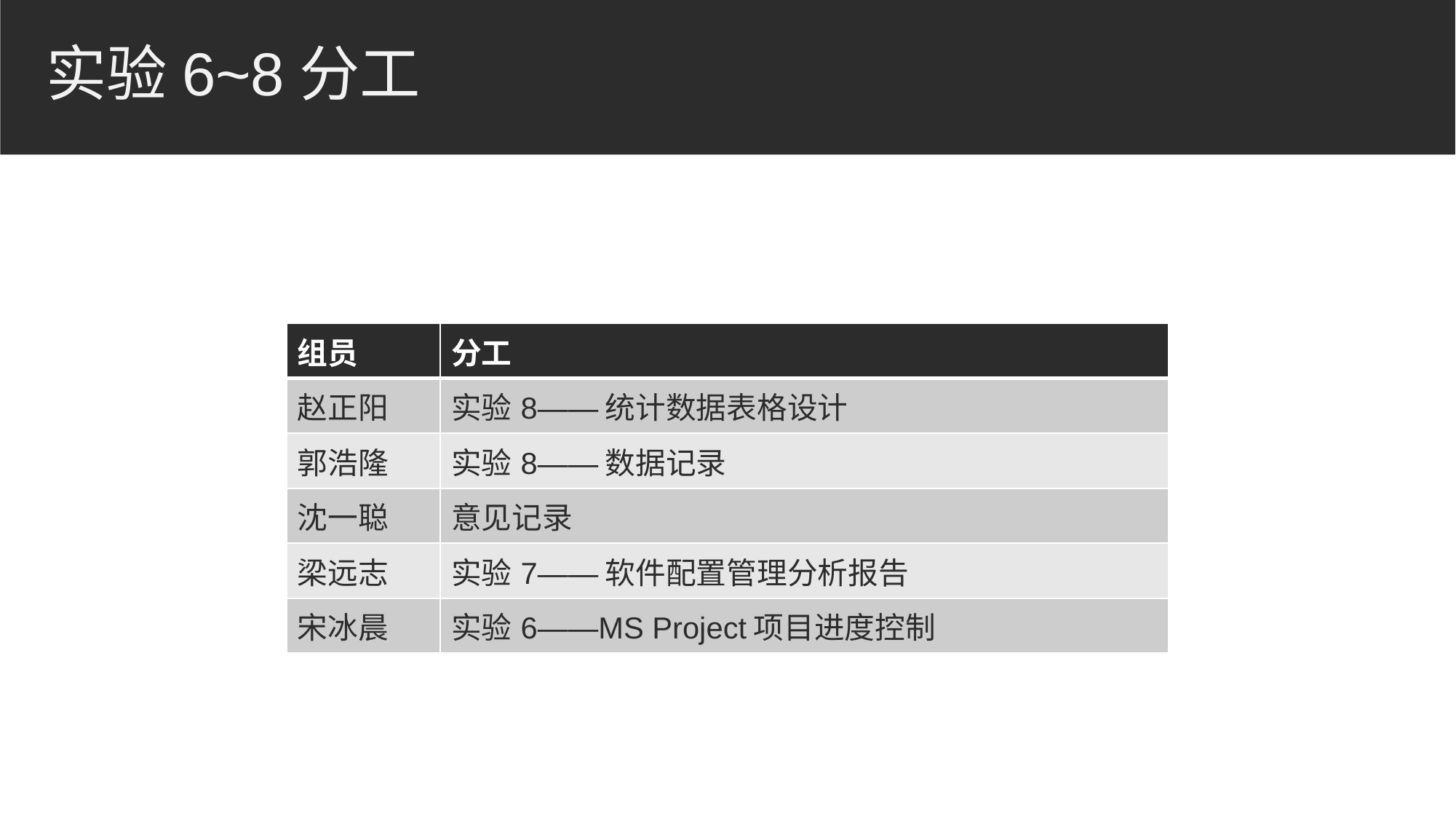

# 实验6~8分工
| 组员 | 分工 |
| --- | --- |
| 赵正阳 | 实验8——统计数据表格设计 |
| 郭浩隆 | 实验8——数据记录 |
| 沈一聪 | 意见记录 |
| 梁远志 | 实验7——软件配置管理分析报告 |
| 宋冰晨 | 实验6——MS Project项目进度控制 |